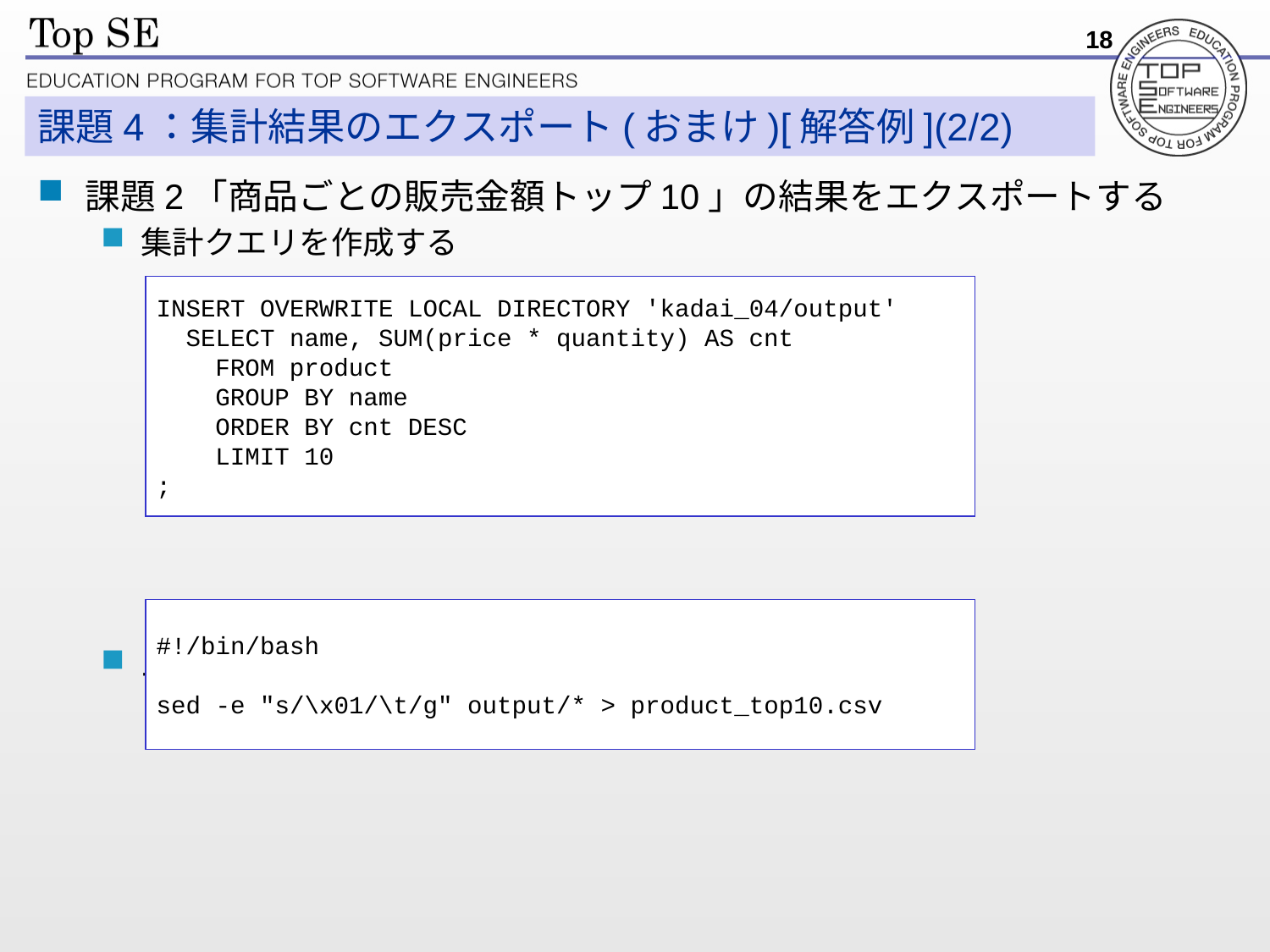

18
# 課題4：集計結果のエクスポート(おまけ)[解答例](2/2)
課題2「商品ごとの販売金額トップ10」の結果をエクスポートする
集計クエリを作成する

エクスポートしたファイルをタブ区切りに変換する

INSERT OVERWRITE LOCAL DIRECTORY 'kadai_04/output'
  SELECT name, SUM(price * quantity) AS cnt
    FROM product
    GROUP BY name
    ORDER BY cnt DESC
    LIMIT 10
;
#!/bin/bash

sed -e "s/\x01/\t/g" output/* > product_top10.csv